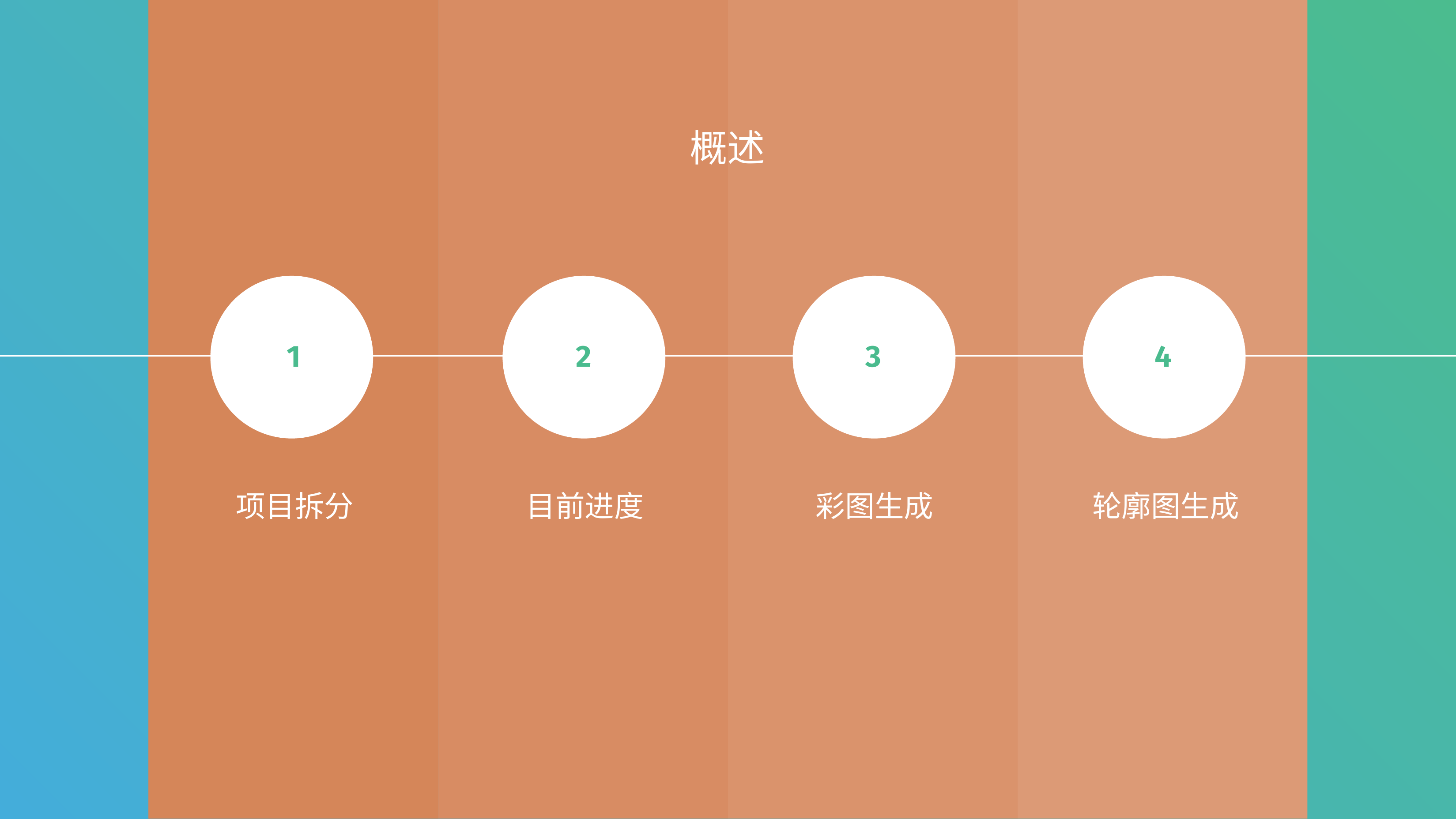

概述

1
2
3
4

项目拆分
目前进度
彩图生成
轮廓图生成